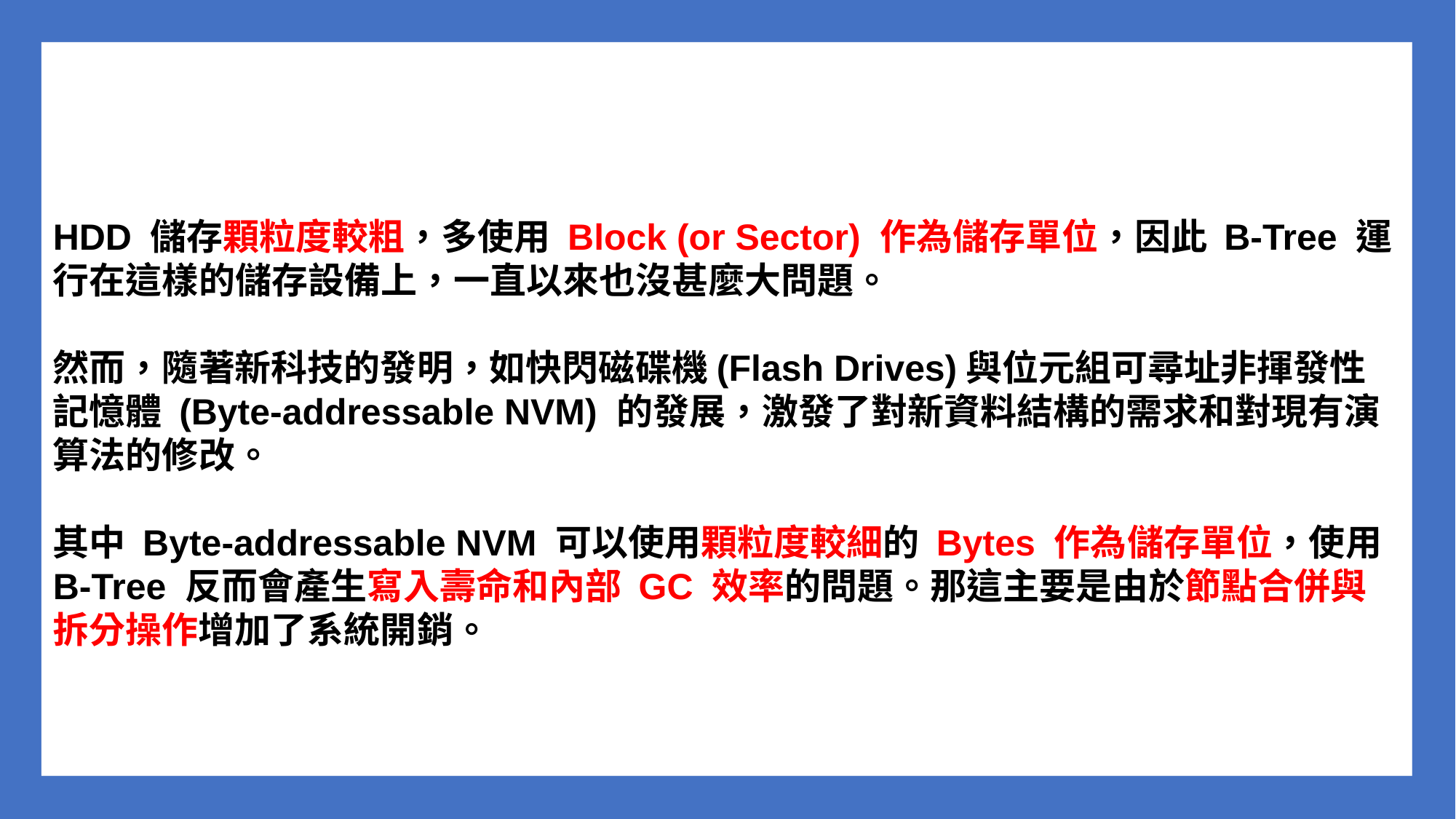

HDD 儲存顆粒度較粗，多使用 Block (or Sector) 作為儲存單位，因此 B-Tree 運行在這樣的儲存設備上，一直以來也沒甚麼大問題。

然而，隨著新科技的發明，如快閃磁碟機(Flash Drives)與位元組可尋址非揮發性記憶體 (Byte-addressable NVM) 的發展，激發了對新資料結構的需求和對現有演算法的修改。

其中 Byte-addressable NVM 可以使用顆粒度較細的 Bytes 作為儲存單位，使用 B-Tree 反而會產生寫入壽命和內部 GC 效率的問題。那這主要是由於節點合併與拆分操作增加了系統開銷。